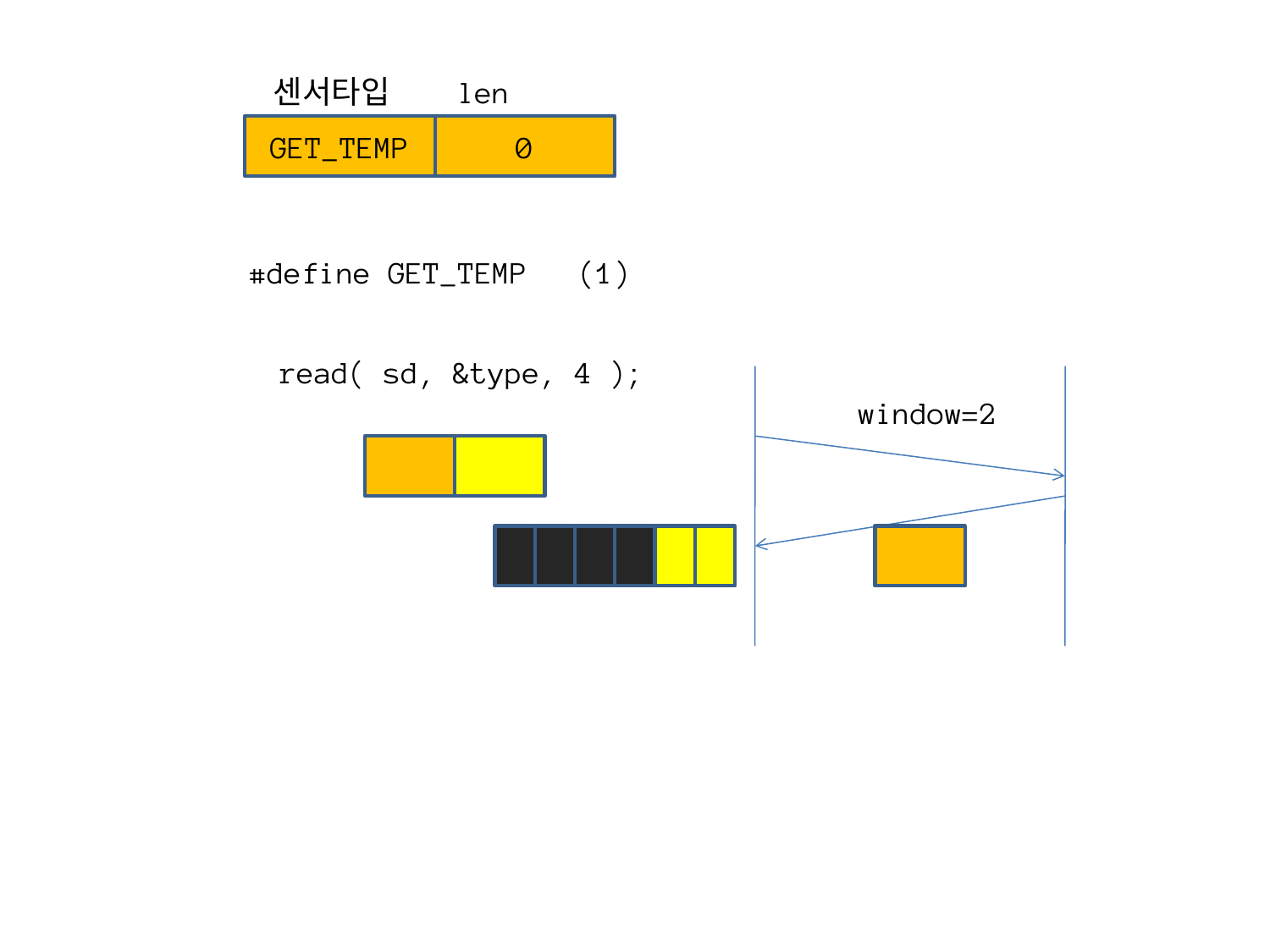

센서타입
len
GET_TEMP
0
#define GET_TEMP   (1)
read( sd, &type, 4 );
window=2